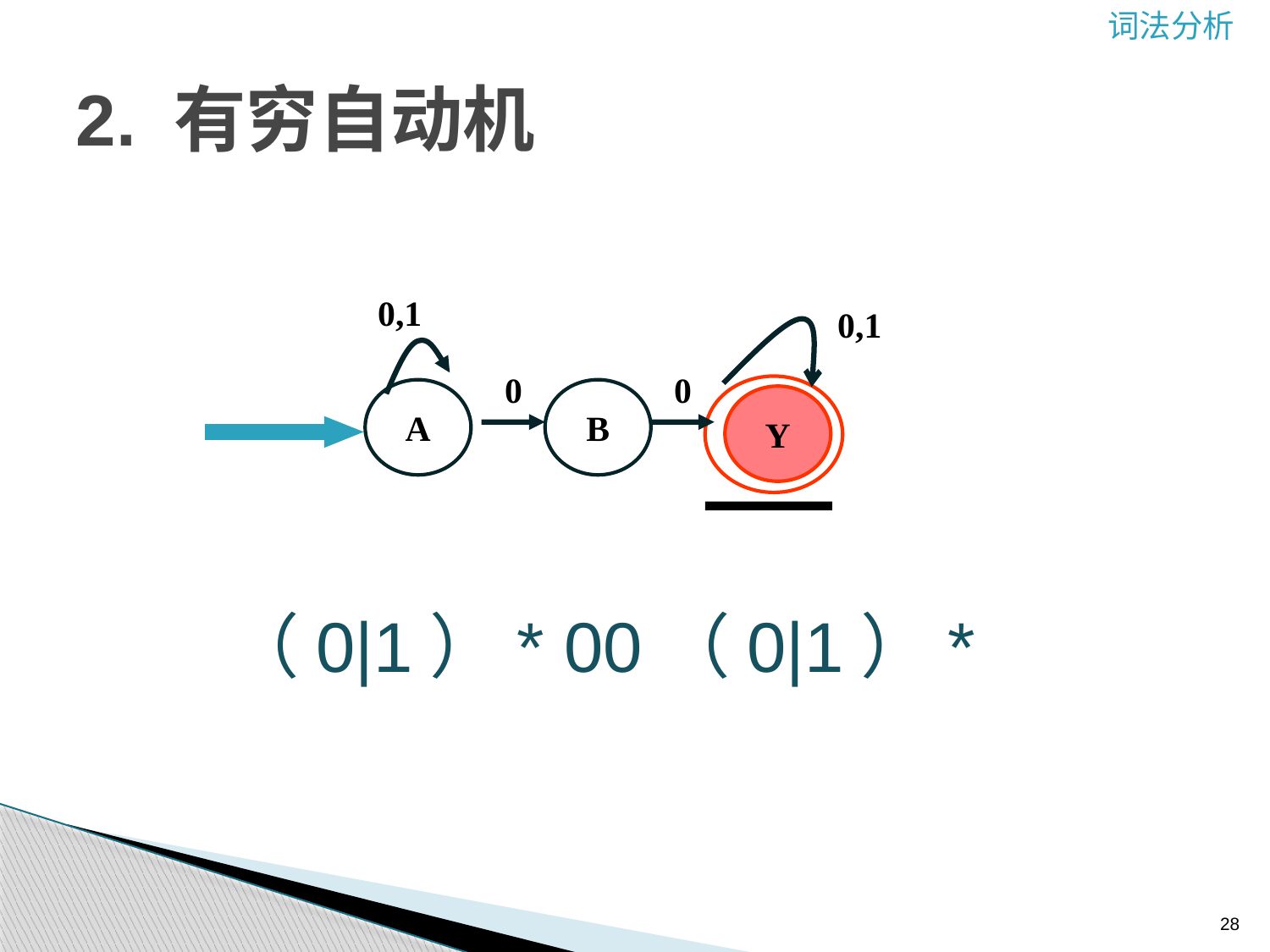

2. 有穷自动机
0,1
0,1

0
0

A
B
Y

（0|1）* 00（0|1）*
28